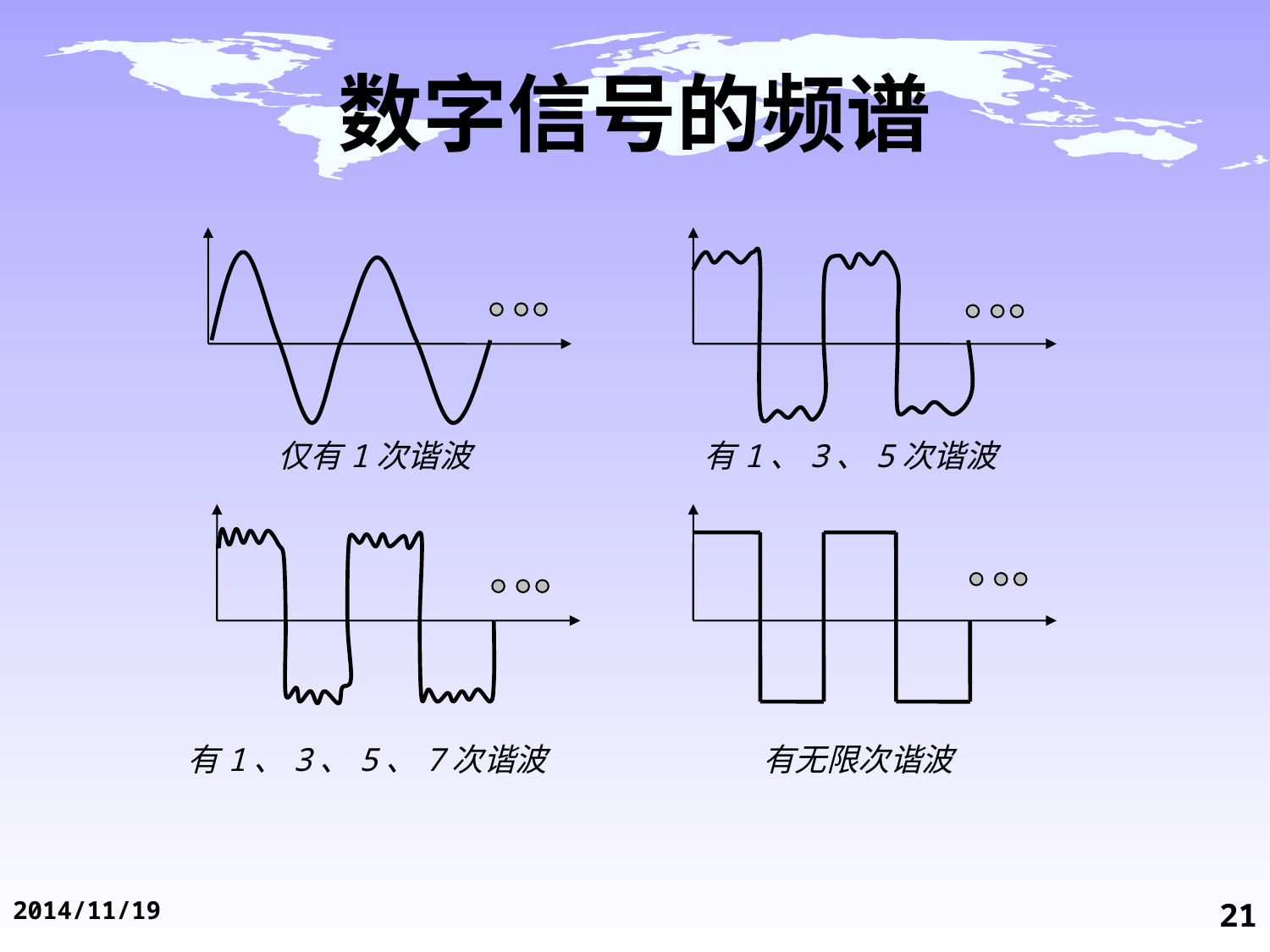

# 数字信号的频谱

仅有1次谐波
有1、3、5次谐波

有1、3、5、7次谐波
有无限次谐波
2014/11/19
21